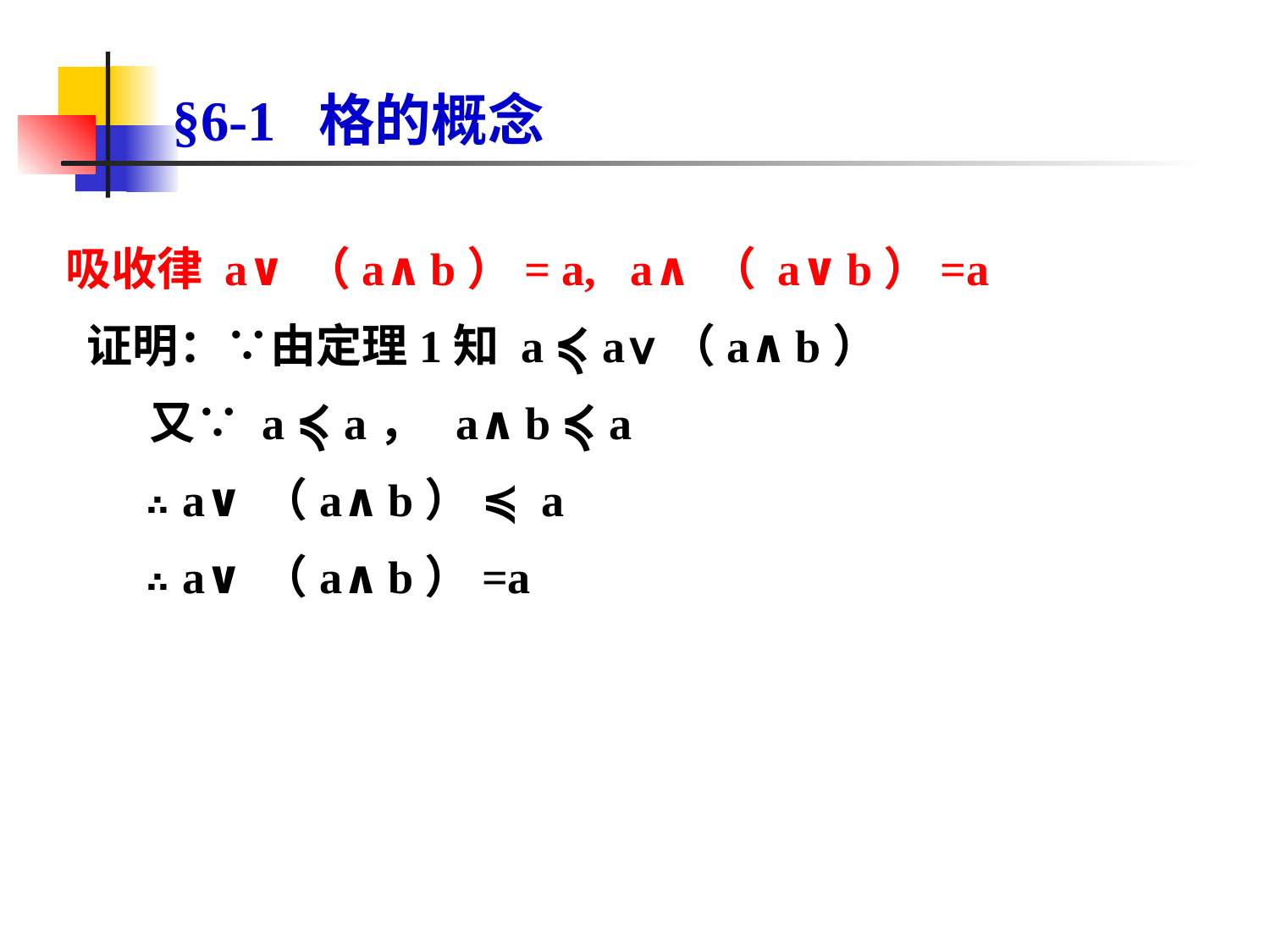

# §6-1  格的概念
吸收律 a∨（a∧b）= a,   a∧（ a∨b）=a
 证明：∵由定理1知 a ≼ a∨（a∧b）
       又∵ a ≼ a，  a∧b ≼ a
       ∴ a∨（a∧b） ≼ a
       ∴ a∨（a∧b）=a

23